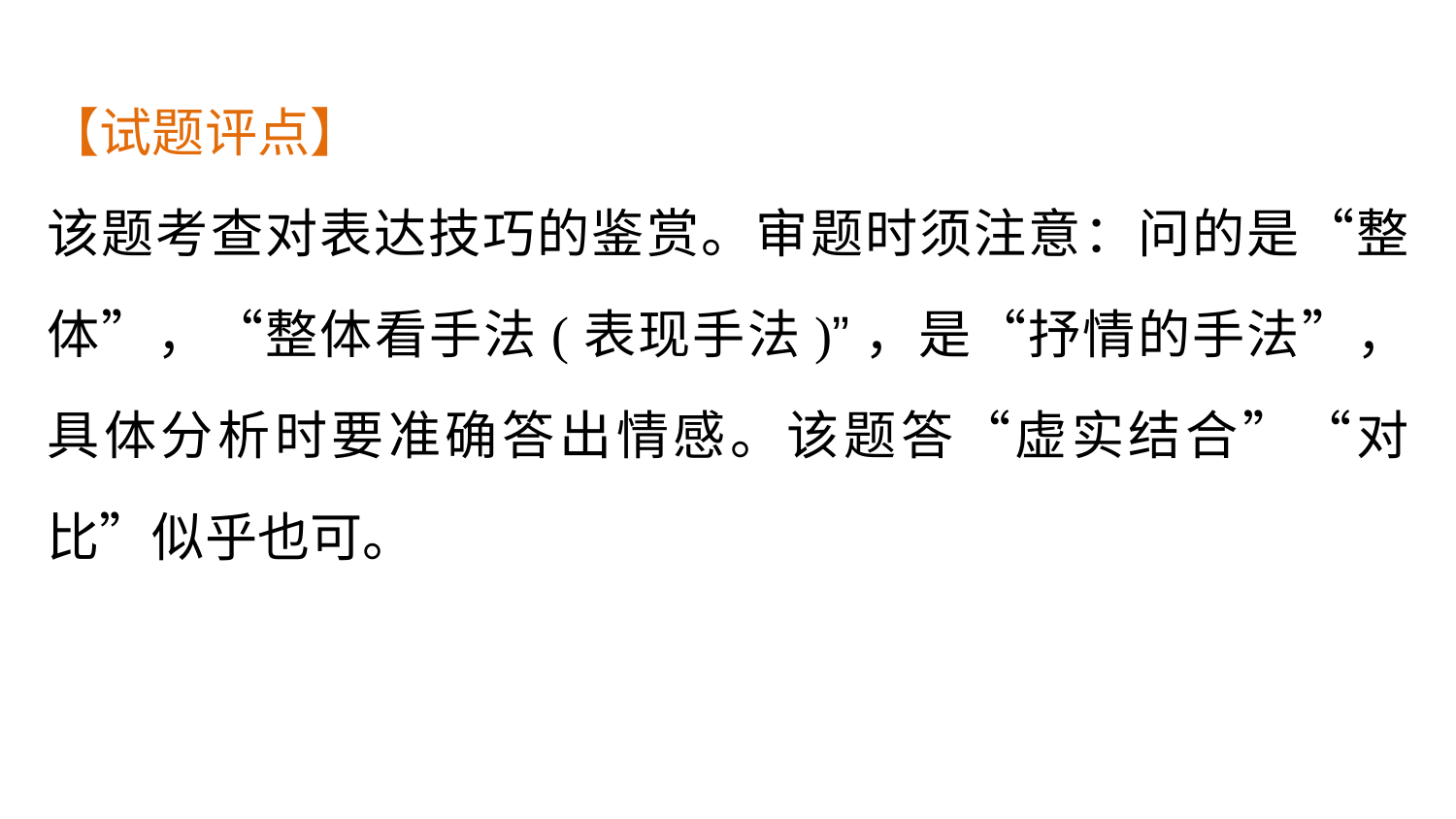

【试题评点】
该题考查对表达技巧的鉴赏。审题时须注意：问的是“整体”，“整体看手法(表现手法)”，是“抒情的手法”，具体分析时要准确答出情感。该题答“虚实结合”“对比”似乎也可。